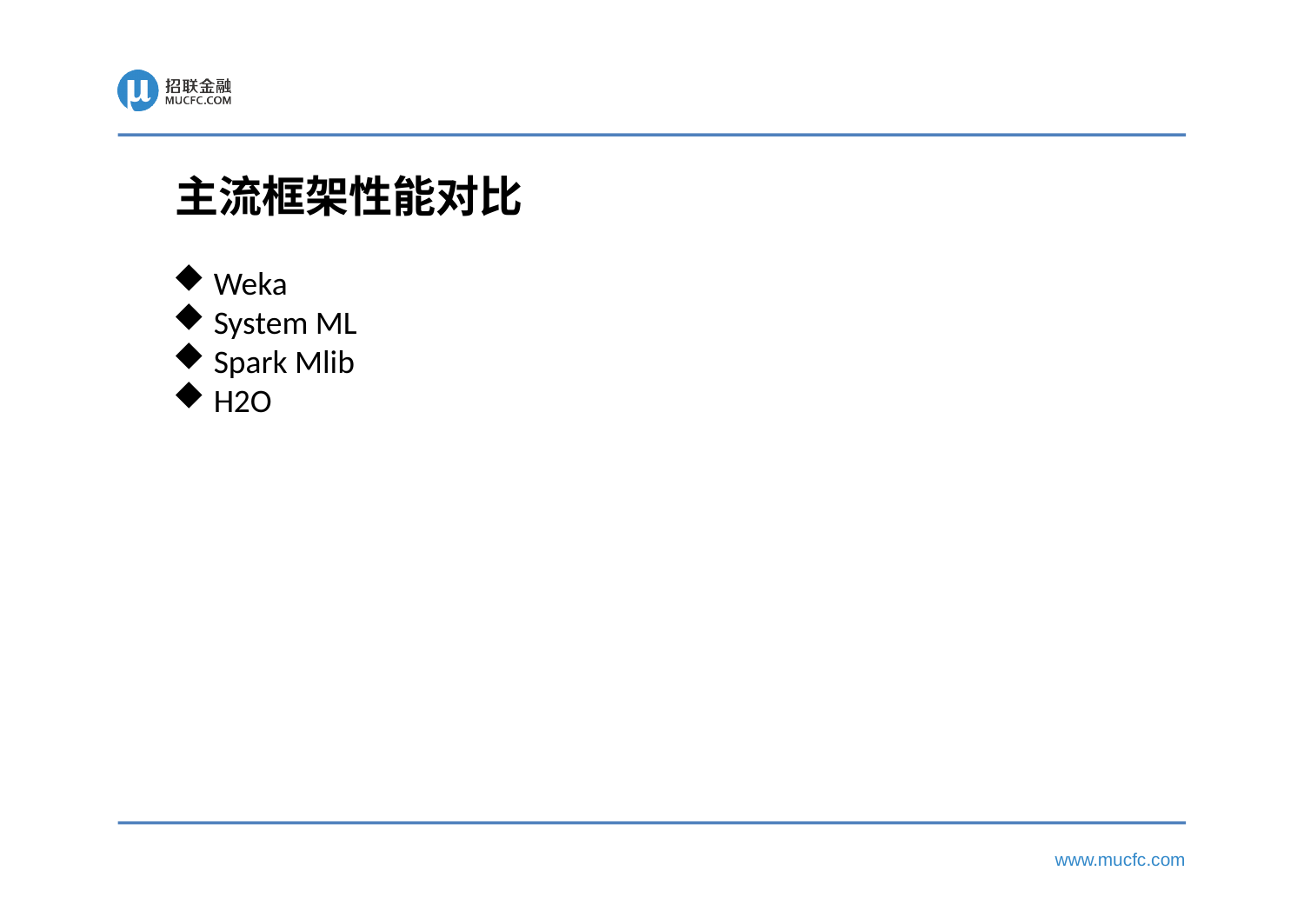

主流框架性能对比
Weka
System ML
Spark Mlib
H2O